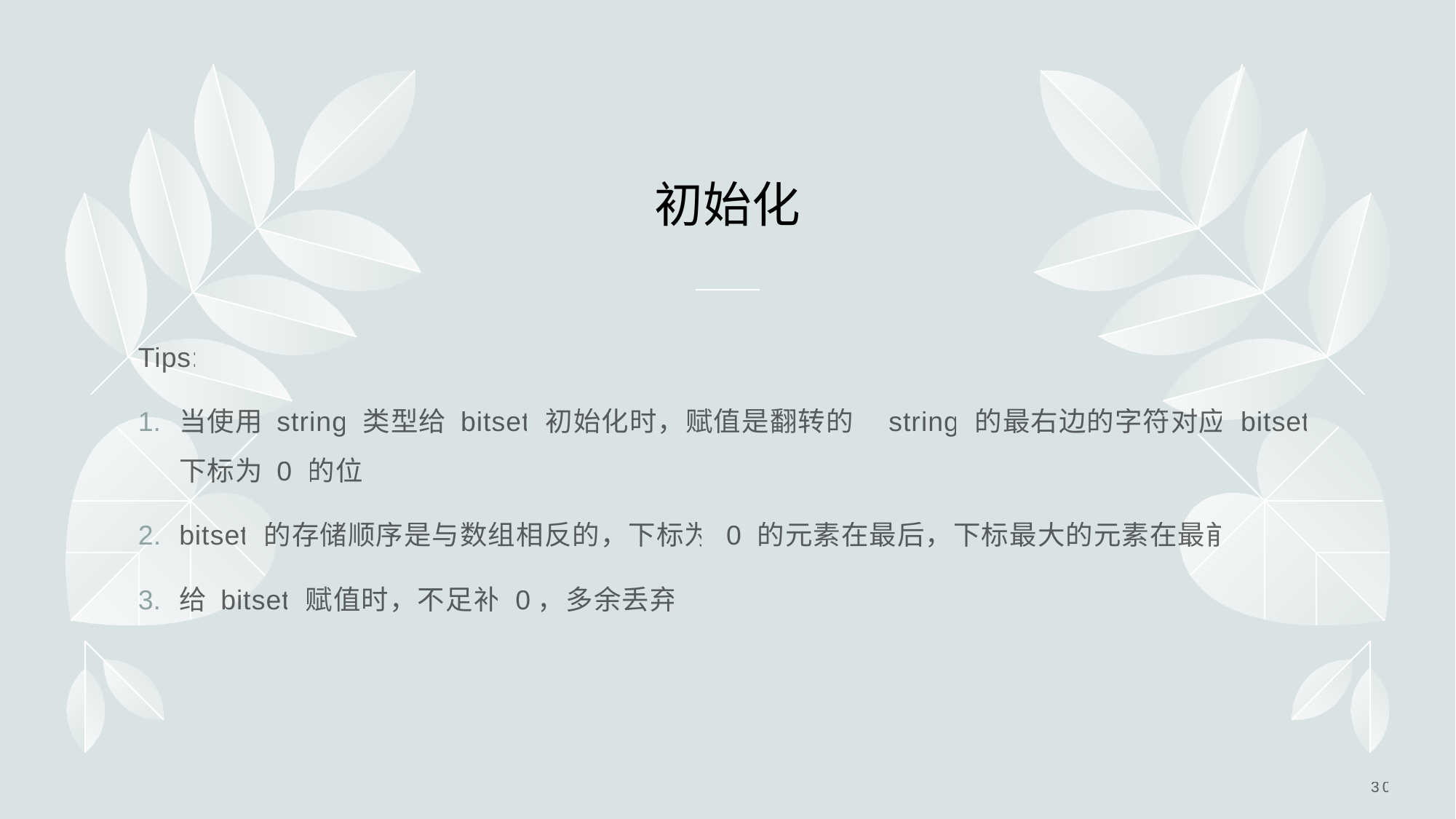

# 初始化
Tips:
当使用 string 类型给 bitset 初始化时，赋值是翻转的，string 的最右边的字符对应 bitset 下标为 0 的位
bitset 的存储顺序是与数组相反的，下标为 0 的元素在最后，下标最大的元素在最前
给 bitset 赋值时，不足补 0，多余丢弃
30